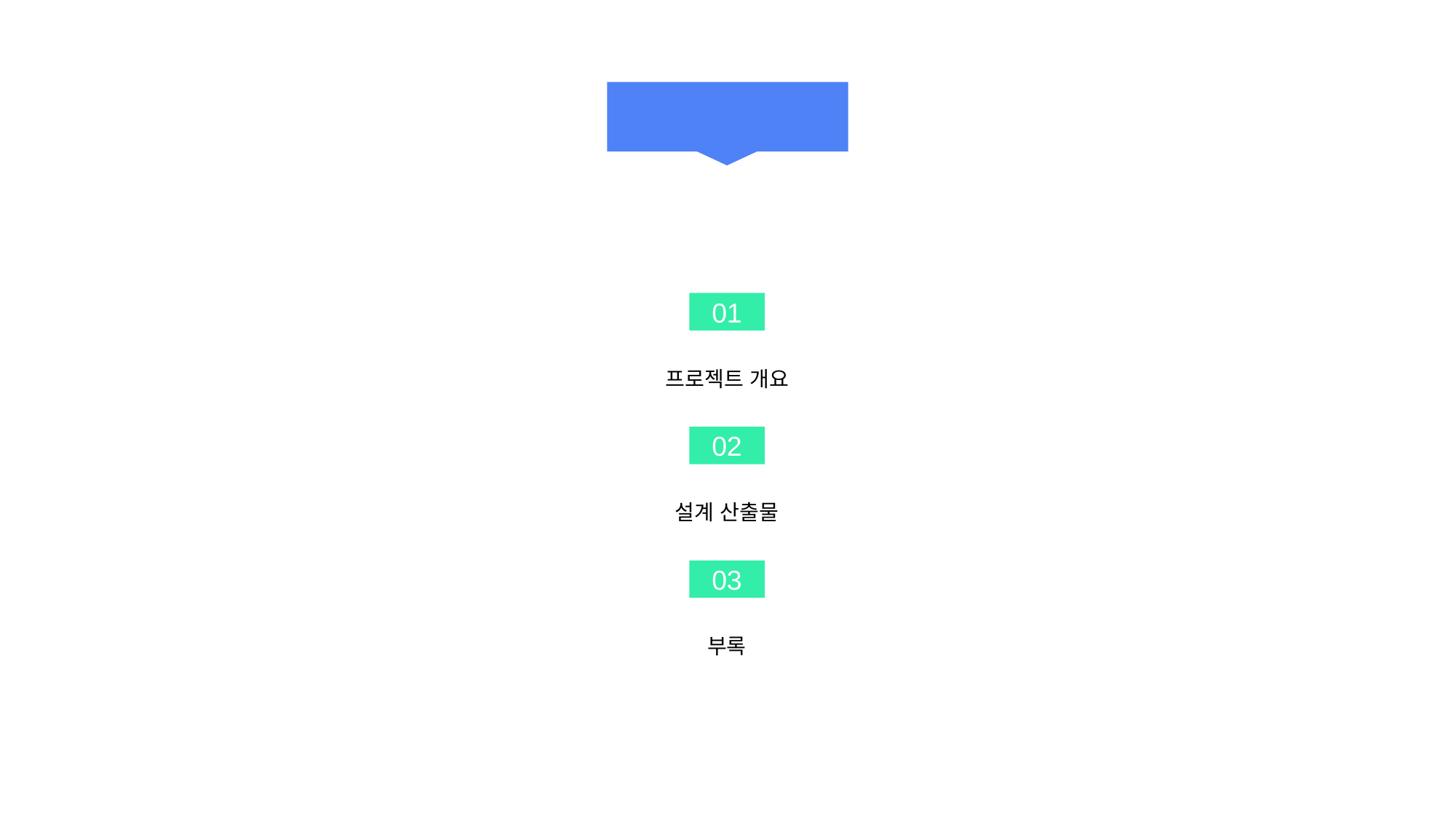

INDEX

01
프로젝트 개요
02
설계 산출물
03
부록